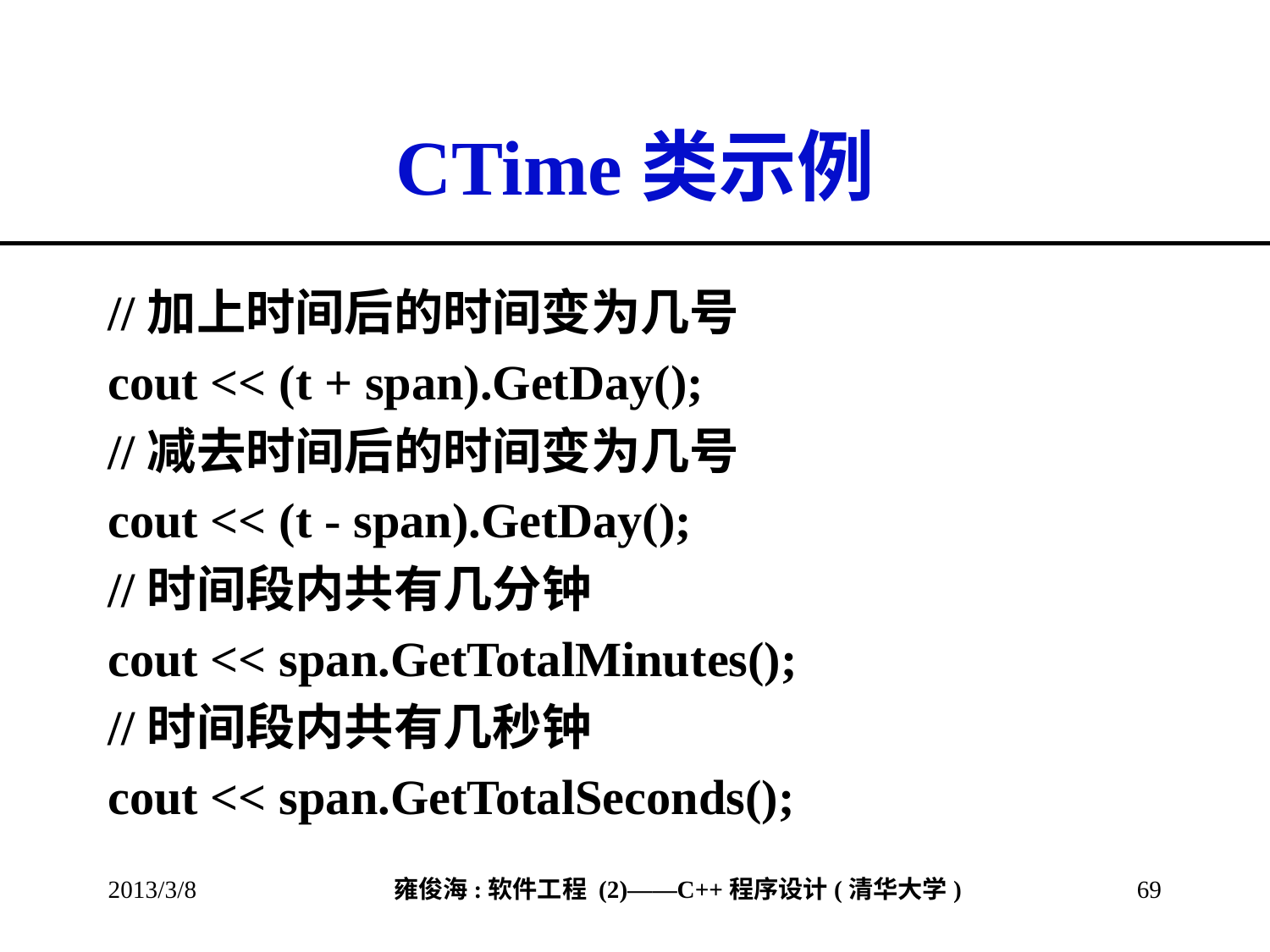

# CTime类示例
//加上时间后的时间变为几号
cout << (t + span).GetDay();
//减去时间后的时间变为几号
cout << (t - span).GetDay();
//时间段内共有几分钟
cout << span.GetTotalMinutes();
//时间段内共有几秒钟
cout << span.GetTotalSeconds();
2013/3/8
69